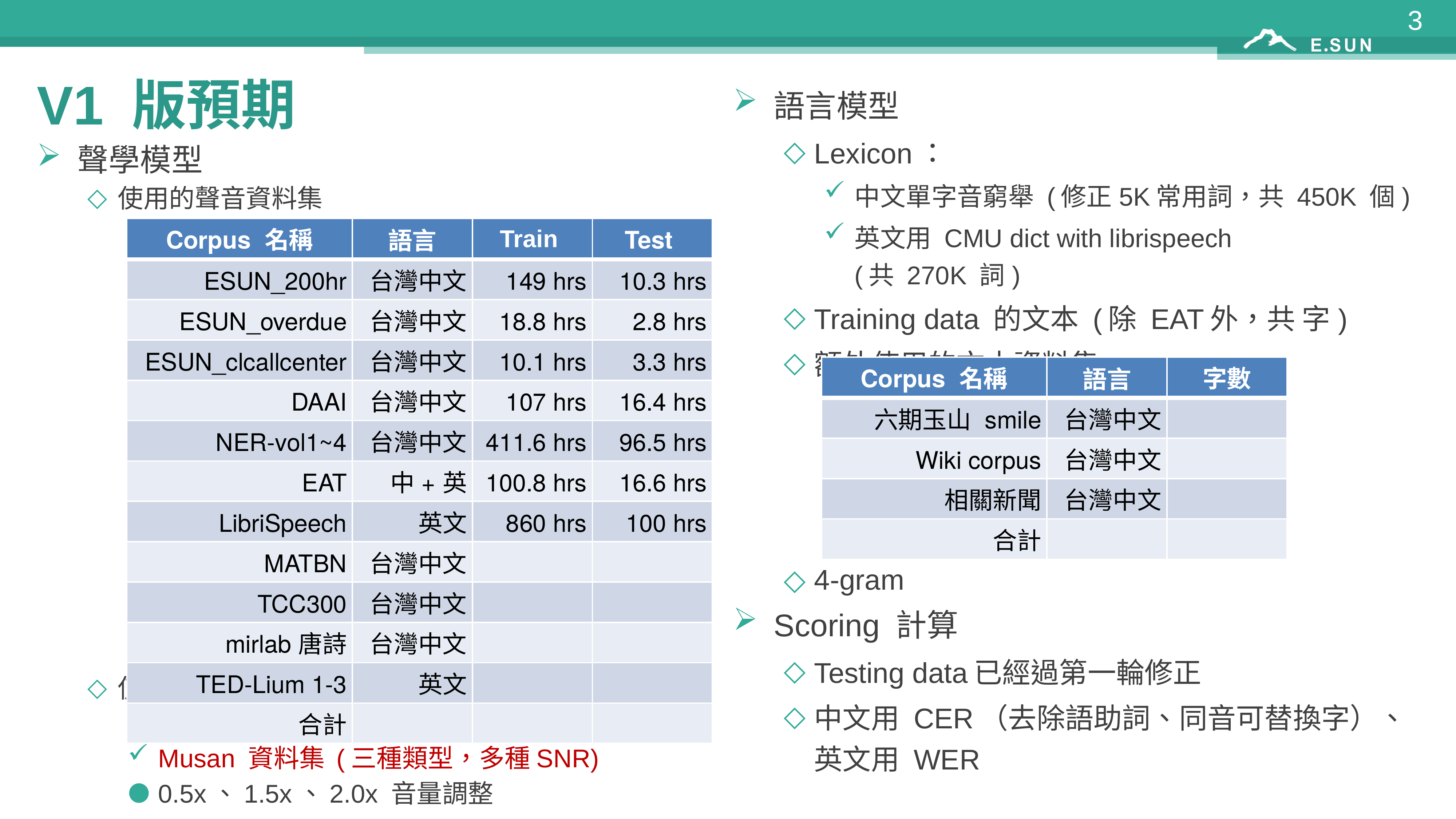

3
# V1 版預期
語言模型
Lexicon：
中文單字音窮舉 (修正5K常用詞，共 450K 個)
英文用 CMU dict with librispeech
(共 270K 詞)
Training data 的文本 (除 EAT外，共 字)
額外使用的文本資料集

4-gram
Scoring 計算
Testing data已經過第一輪修正
中文用 CER（去除語助詞、同音可替換字）、英文用 WER
聲學模型
使用的聲音資料集

使用的 perturbation
語速加減速
Musan 資料集 (三種類型，多種SNR)
0.5x、1.5x、2.0x 音量調整

| Corpus 名稱 | 語言 | Train | Test |
| --- | --- | --- | --- |
| ESUN\_200hr | 台灣中文 | 149 hrs | 10.3 hrs |
| ESUN\_overdue | 台灣中文 | 18.8 hrs | 2.8 hrs |
| ESUN\_clcallcenter | 台灣中文 | 10.1 hrs | 3.3 hrs |
| DAAI | 台灣中文 | 107 hrs | 16.4 hrs |
| NER-vol1~4 | 台灣中文 | 411.6 hrs | 96.5 hrs |
| EAT | 中+英 | 100.8 hrs | 16.6 hrs |
| LibriSpeech | 英文 | 860 hrs | 100 hrs |
| MATBN | 台灣中文 |  |  |
| TCC300 | 台灣中文 |  |  |
| mirlab唐詩 | 台灣中文 |  |  |
| TED-Lium 1-3 | 英文 |  |  |
| 合計 |  |  |  |
| Corpus 名稱 | 語言 | 字數 |
| --- | --- | --- |
| 六期玉山 smile | 台灣中文 |  |
| Wiki corpus | 台灣中文 |  |
| 相關新聞 | 台灣中文 |  |
| 合計 |  |  |